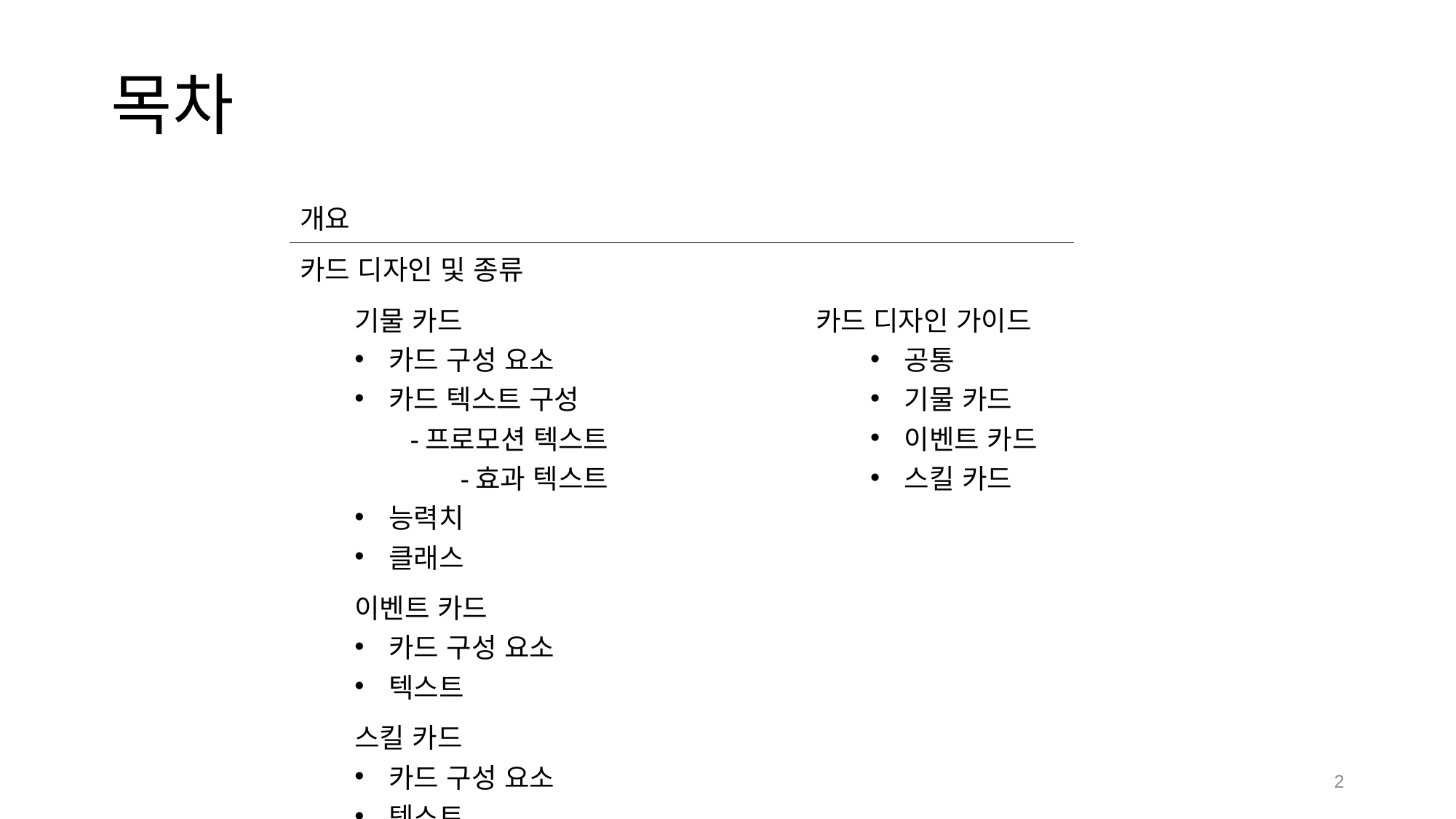

# 목차
| 개요 |  |  |
| --- | --- | --- |
| 카드 디자인 및 종류 |  |  |
| 기물 카드 카드 구성 요소 카드 텍스트 구성 -프로모션 텍스트 -효과 텍스트 능력치 클래스 |  | 카드 디자인 가이드 공통 기물 카드 이벤트 카드 스킬 카드 |
| 이벤트 카드 카드 구성 요소 텍스트 |  |  |
| 스킬 카드 카드 구성 요소 텍스트 |  |  |
2